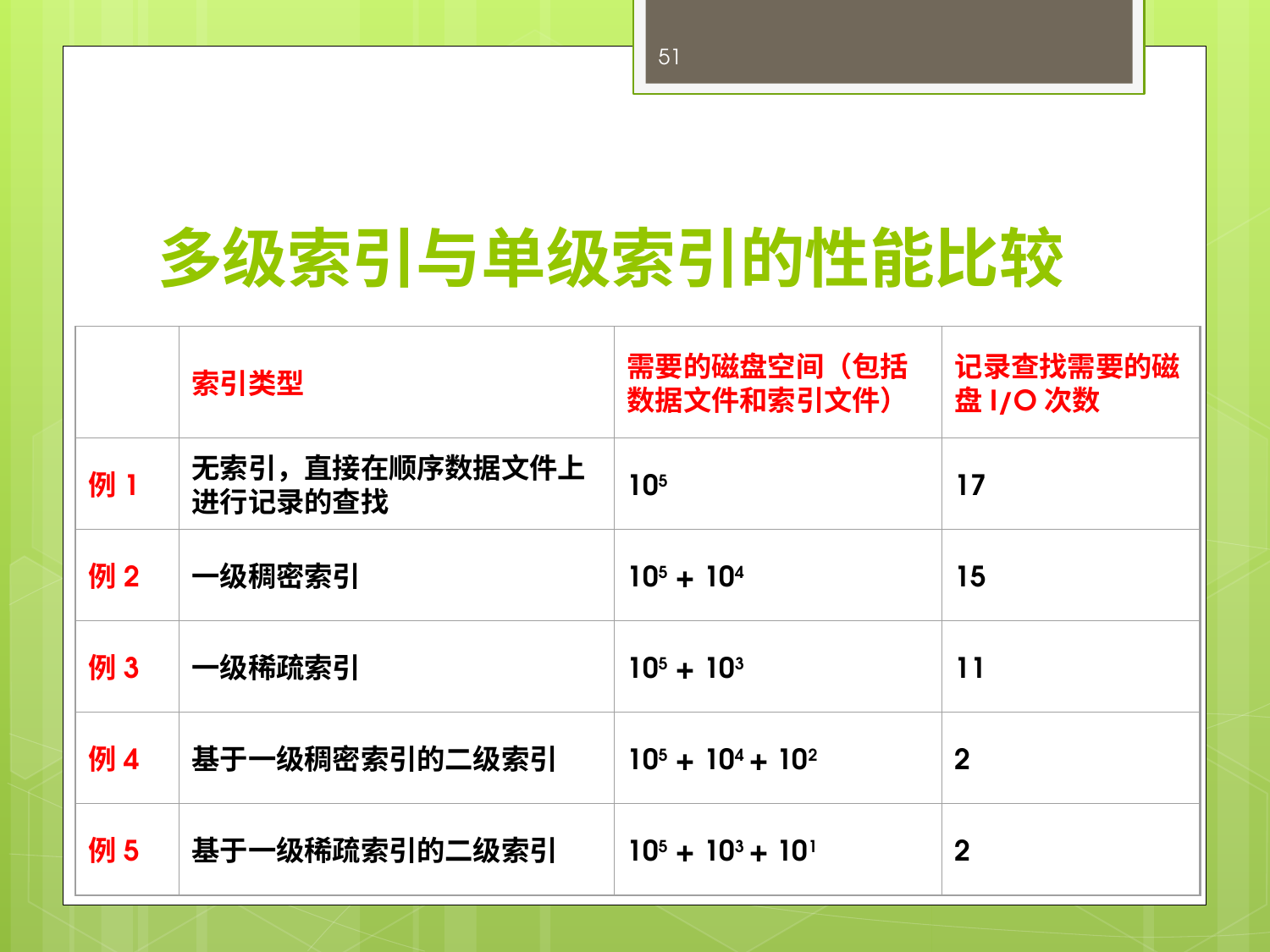

51
# 多级索引与单级索引的性能比较

索引类型

需要的磁盘空间（包括数据文件和索引文件）

记录查找需要的磁盘I/O次数

例1

无索引，直接在顺序数据文件上进行记录的查找

105

17

例2

一级稠密索引

105 + 104

15

例3

一级稀疏索引

105 + 103

11

例4

基于一级稠密索引的二级索引

105 + 104 + 102

2

例5

基于一级稀疏索引的二级索引

105 + 103 + 101

2